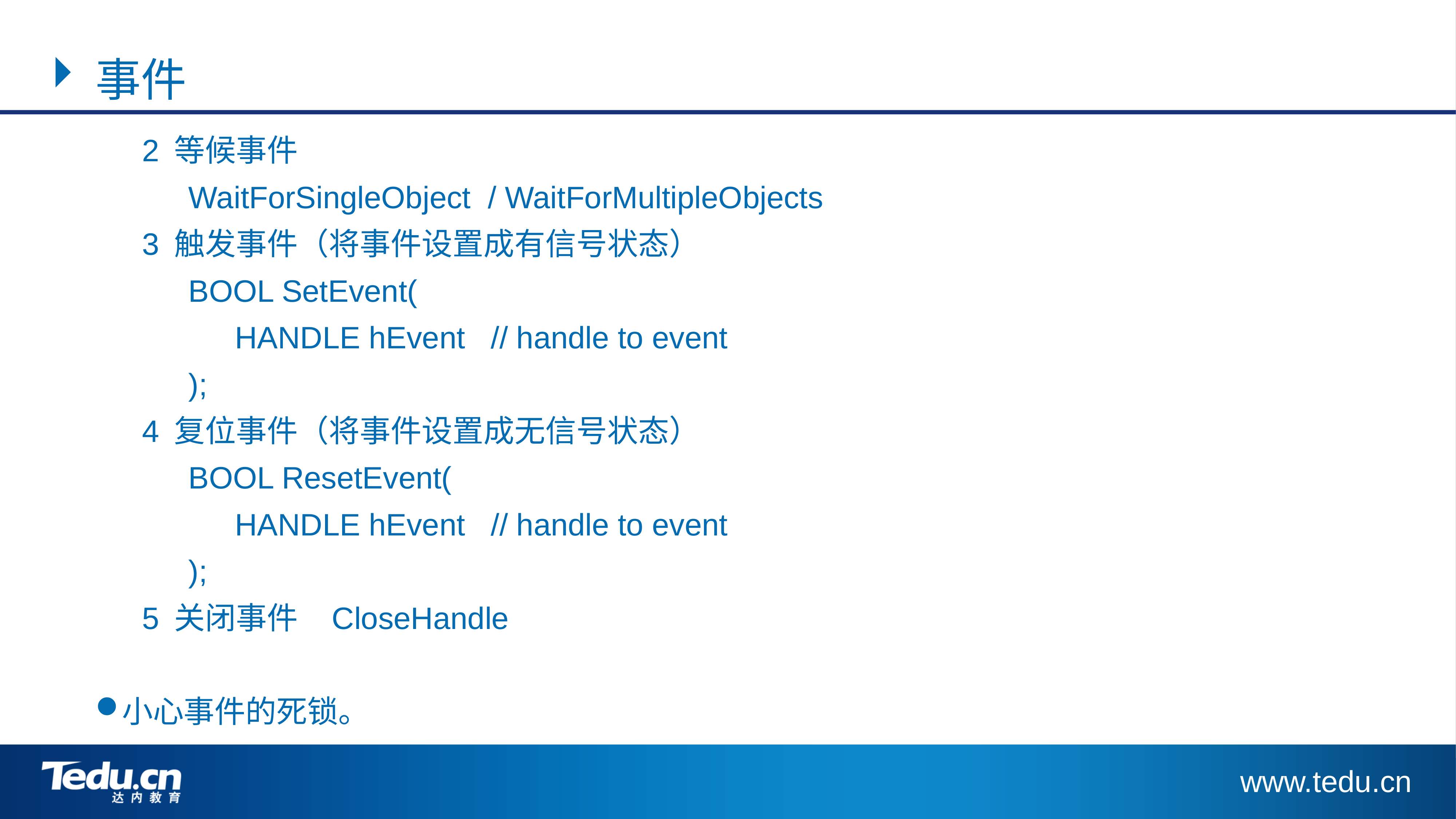

事件
	2 等候事件
		WaitForSingleObject  / WaitForMultipleObjects
	3 触发事件（将事件设置成有信号状态）
		BOOL SetEvent(
  			HANDLE hEvent   // handle to event
		);
	4 复位事件（将事件设置成无信号状态）
		BOOL ResetEvent(
  			HANDLE hEvent   // handle to event
		);
	5 关闭事件    CloseHandle

小心事件的死锁。